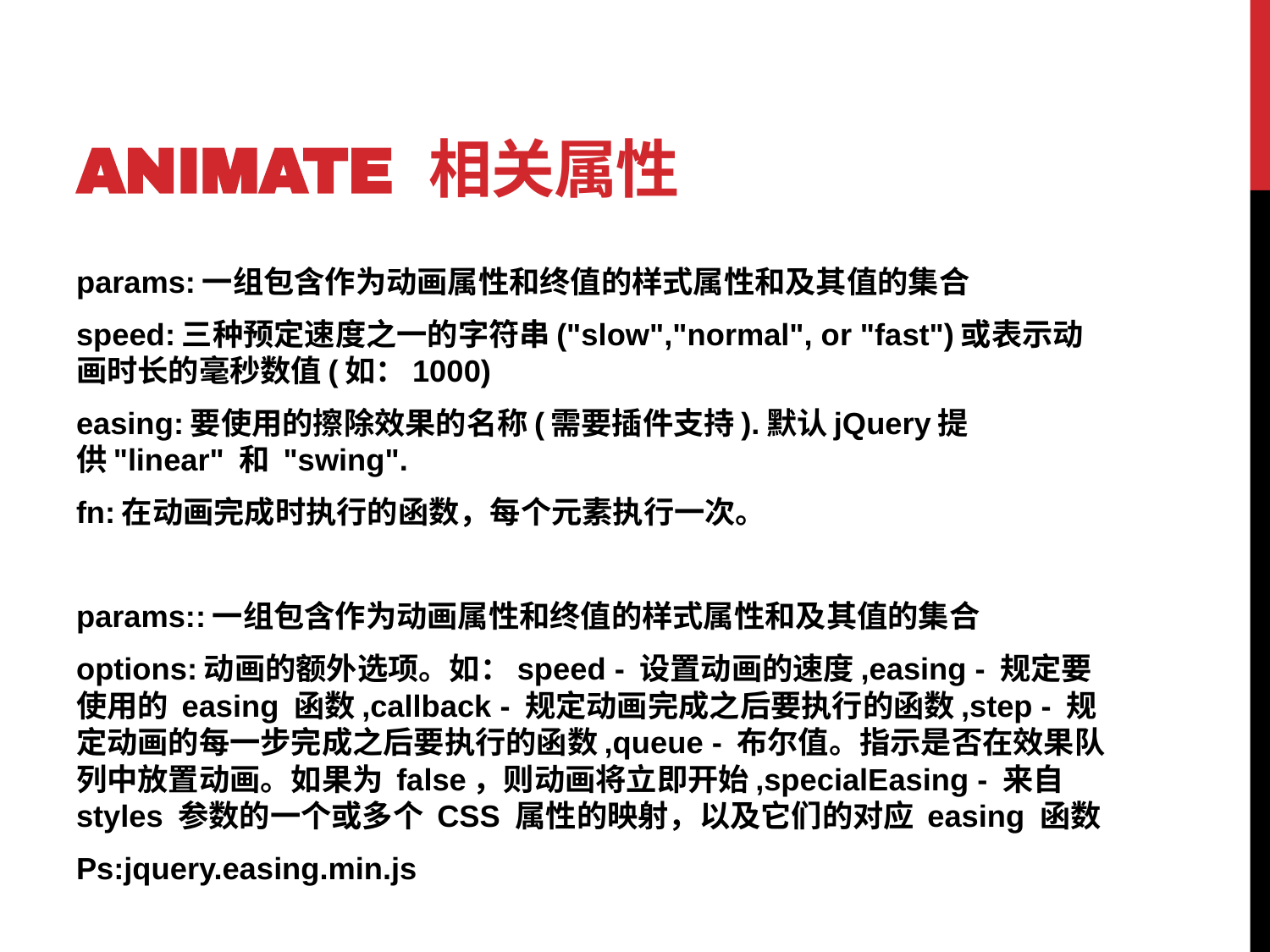

# Animate 相关属性
params:一组包含作为动画属性和终值的样式属性和及其值的集合
speed:三种预定速度之一的字符串("slow","normal", or "fast")或表示动画时长的毫秒数值(如：1000)
easing:要使用的擦除效果的名称(需要插件支持).默认jQuery提供"linear" 和 "swing".
fn:在动画完成时执行的函数，每个元素执行一次。

params::一组包含作为动画属性和终值的样式属性和及其值的集合
options:动画的额外选项。如：speed - 设置动画的速度,easing - 规定要使用的 easing 函数,callback - 规定动画完成之后要执行的函数,step - 规定动画的每一步完成之后要执行的函数,queue - 布尔值。指示是否在效果队列中放置动画。如果为 false，则动画将立即开始,specialEasing - 来自 styles 参数的一个或多个 CSS 属性的映射，以及它们的对应 easing 函数
Ps:jquery.easing.min.js